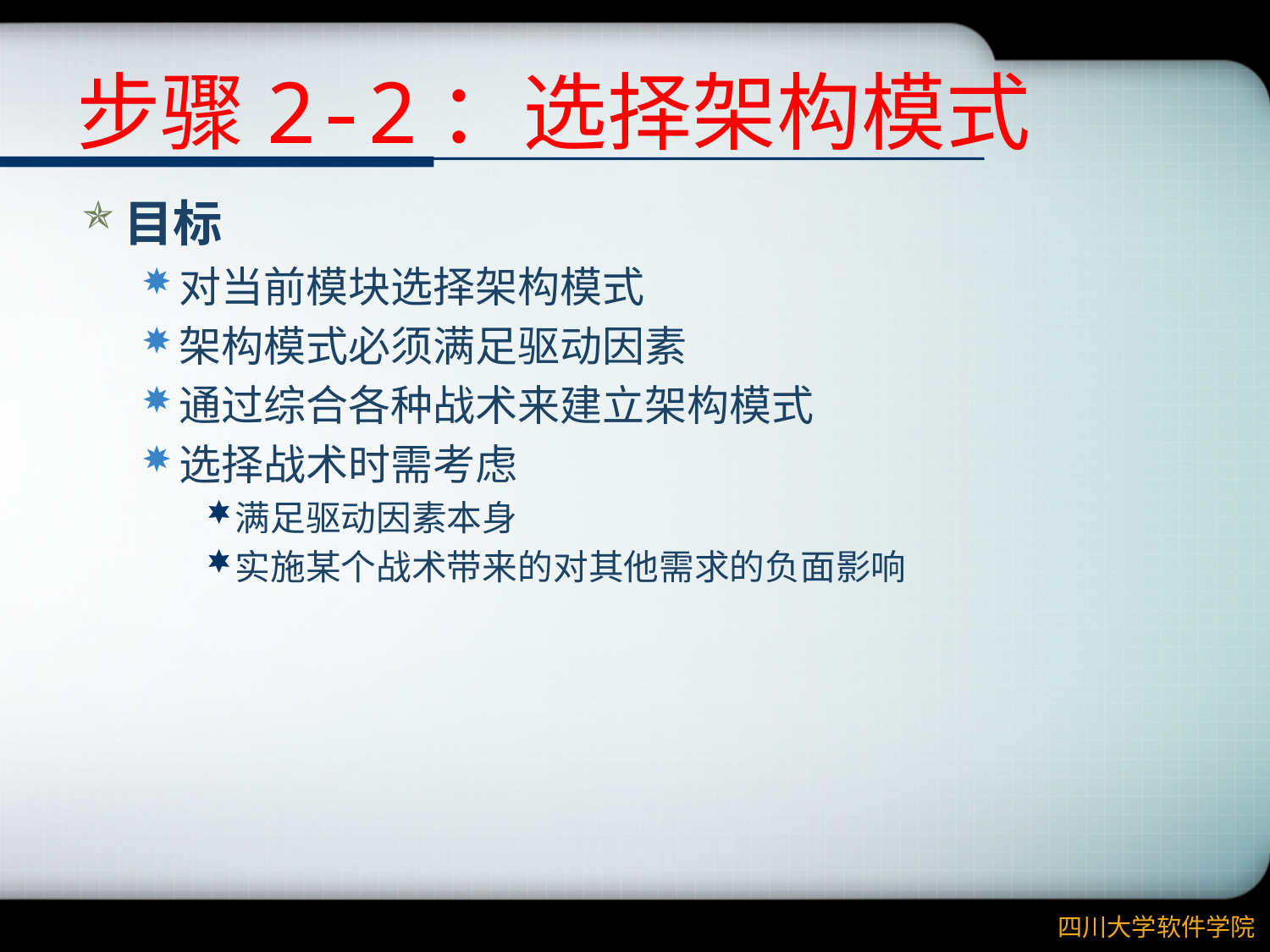

# 步骤2-2：选择架构模式
目标
对当前模块选择架构模式
架构模式必须满足驱动因素
通过综合各种战术来建立架构模式
选择战术时需考虑
满足驱动因素本身
实施某个战术带来的对其他需求的负面影响